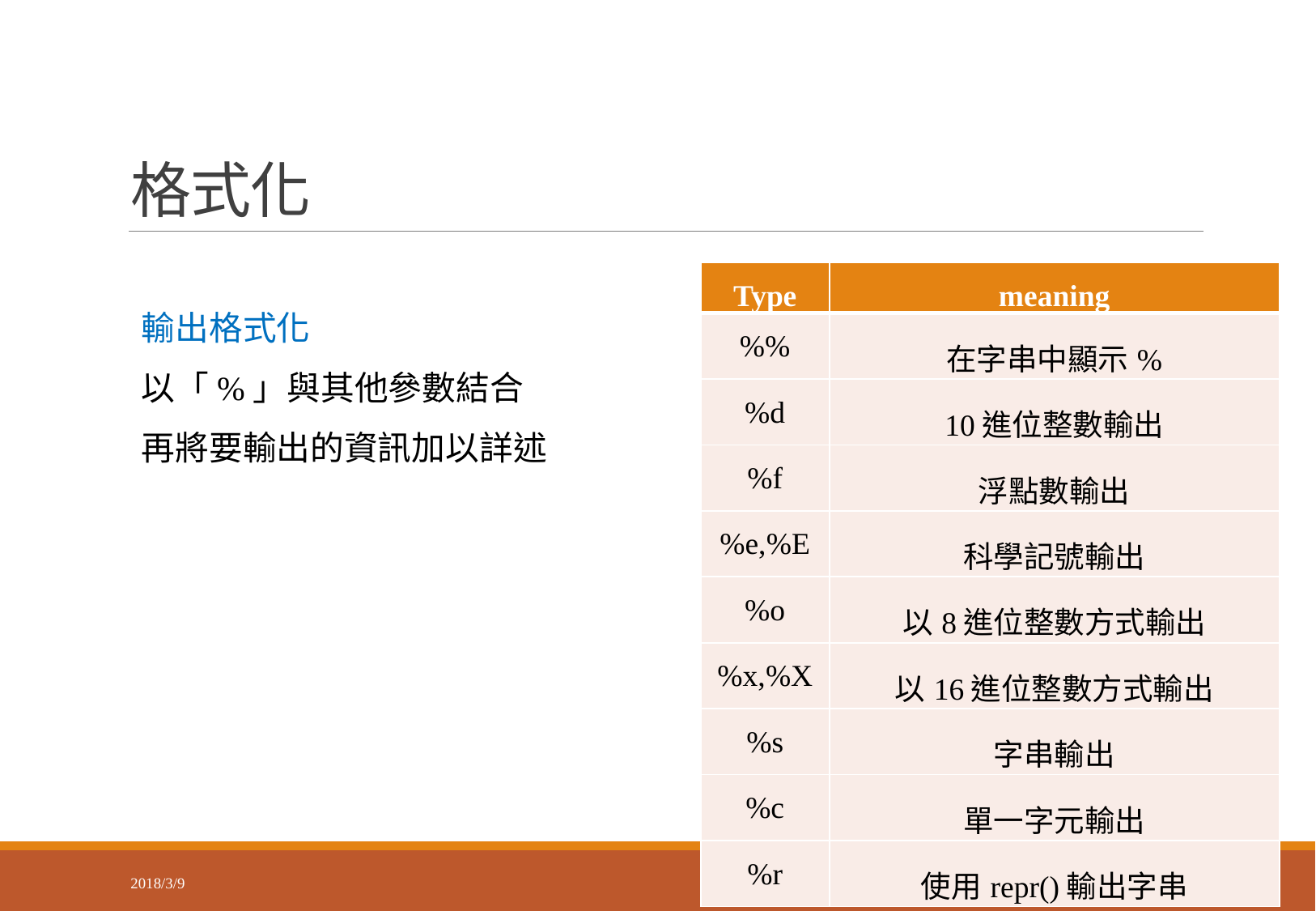

# 格式化

  輸出格式化
  以「%」與其他參數結合
  再將要輸出的資訊加以詳述

| Type | meaning |
| --- | --- |
| %% | 在字串中顯示% |
| %d | 10進位整數輸出 |
| %f | 浮點數輸出 |
| %e,%E | 科學記號輸出 |
| %o | 以8進位整數方式輸出 |
| %x,%X | 以16進位整數方式輸出 |
| %s | 字串輸出 |
| %c | 單一字元輸出 |
| %r | 使用repr()輸出字串 |
2018/3/9
22